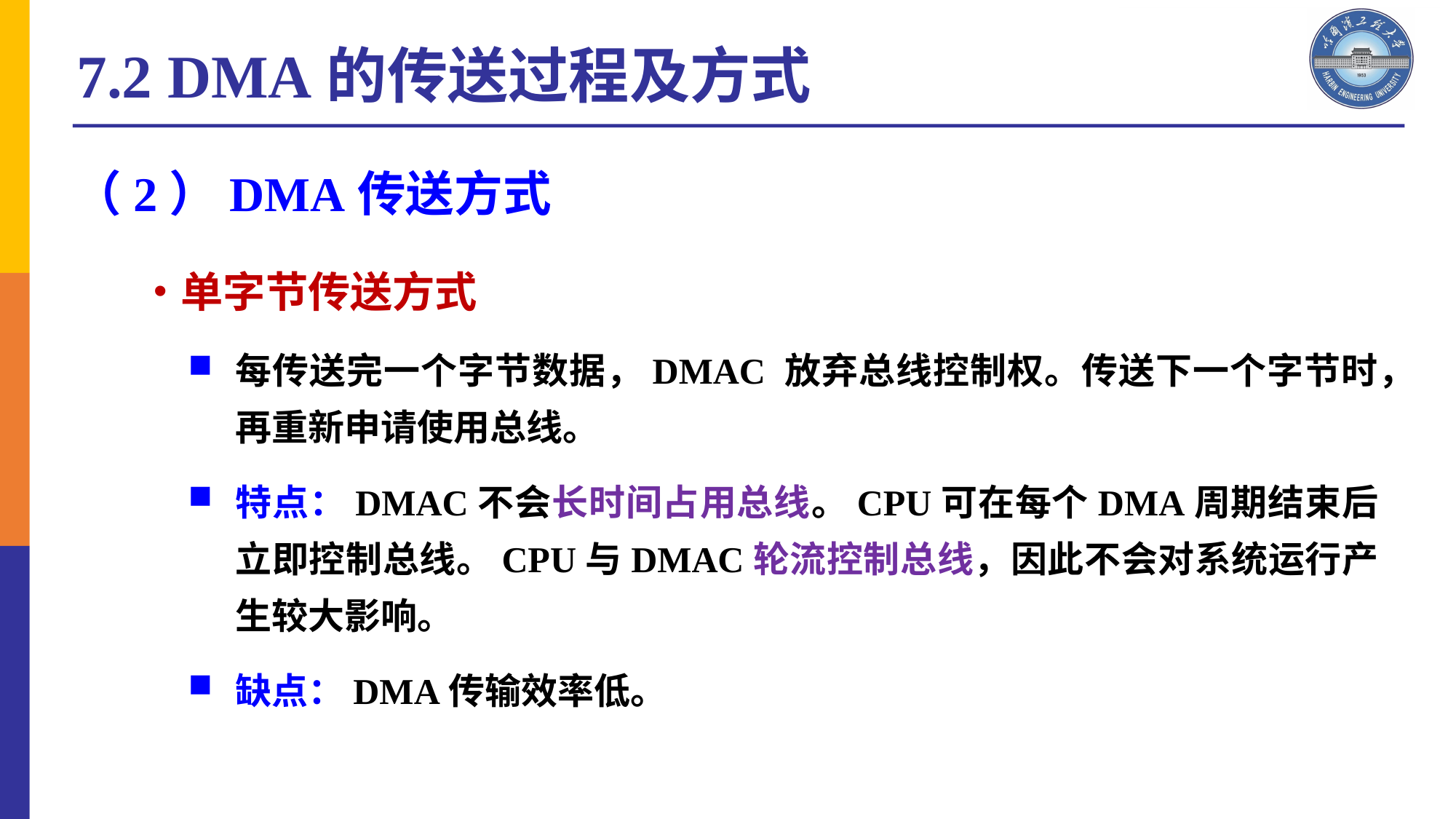

7.2 DMA的传送过程及方式
（2）DMA传送方式
单字节传送方式
每传送完一个字节数据，DMAC 放弃总线控制权。传送下一个字节时，再重新申请使用总线。
特点：DMAC不会长时间占用总线。CPU可在每个DMA周期结束后立即控制总线。CPU与DMAC轮流控制总线，因此不会对系统运行产生较大影响。
缺点：DMA传输效率低。